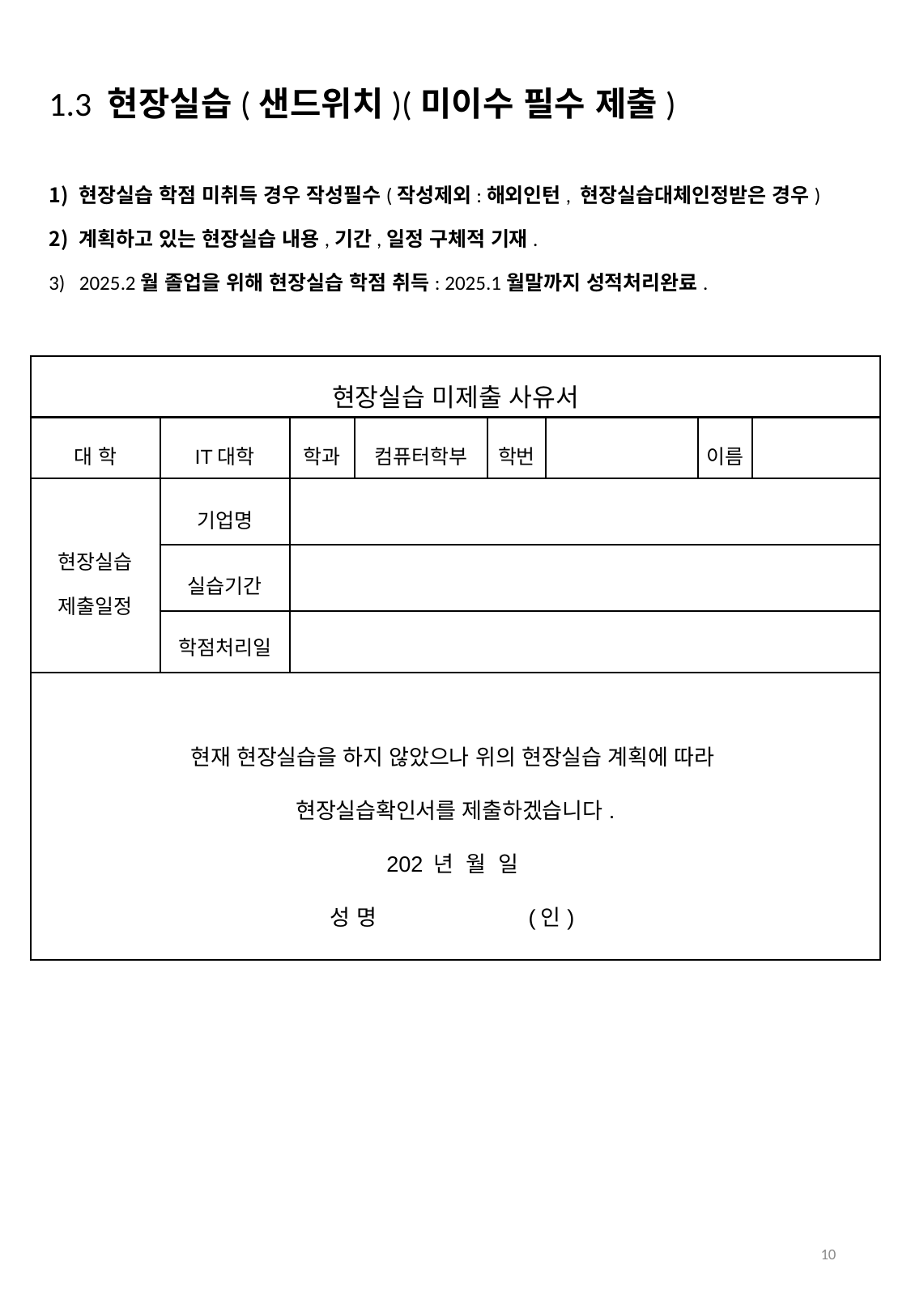

1.3 현장실습(샌드위치)(미이수 필수 제출)

현장실습 학점 미취득 경우 작성필수(작성제외:해외인턴, 현장실습대체인정받은 경우)

계획하고 있는 현장실습 내용,기간,일정 구체적 기재.

2025.2월 졸업을 위해 현장실습 학점 취득: 2025.1월말까지 성적처리완료.

| 현장실습 미제출 사유서 |  |  |  |  |  |  |  |
| --- | --- | --- | --- | --- | --- | --- | --- |
| 대 학 | IT대학 | 학과 | 컴퓨터학부 | 학번 |  | 이름 |  |
| 현장실습 제출일정 | 기업명 |  |  |  |  |  |  |
|  | 실습기간 |  |  |  |  |  |  |
|  | 학점처리일 |  |  |  |  |  |  |
| 현재 현장실습을 하지 않았으나 위의 현장실습 계획에 따라 현장실습확인서를 제출하겠습니다. 202 년 월 일 성 명 (인) |  |  |  |  |  |  |  |
10